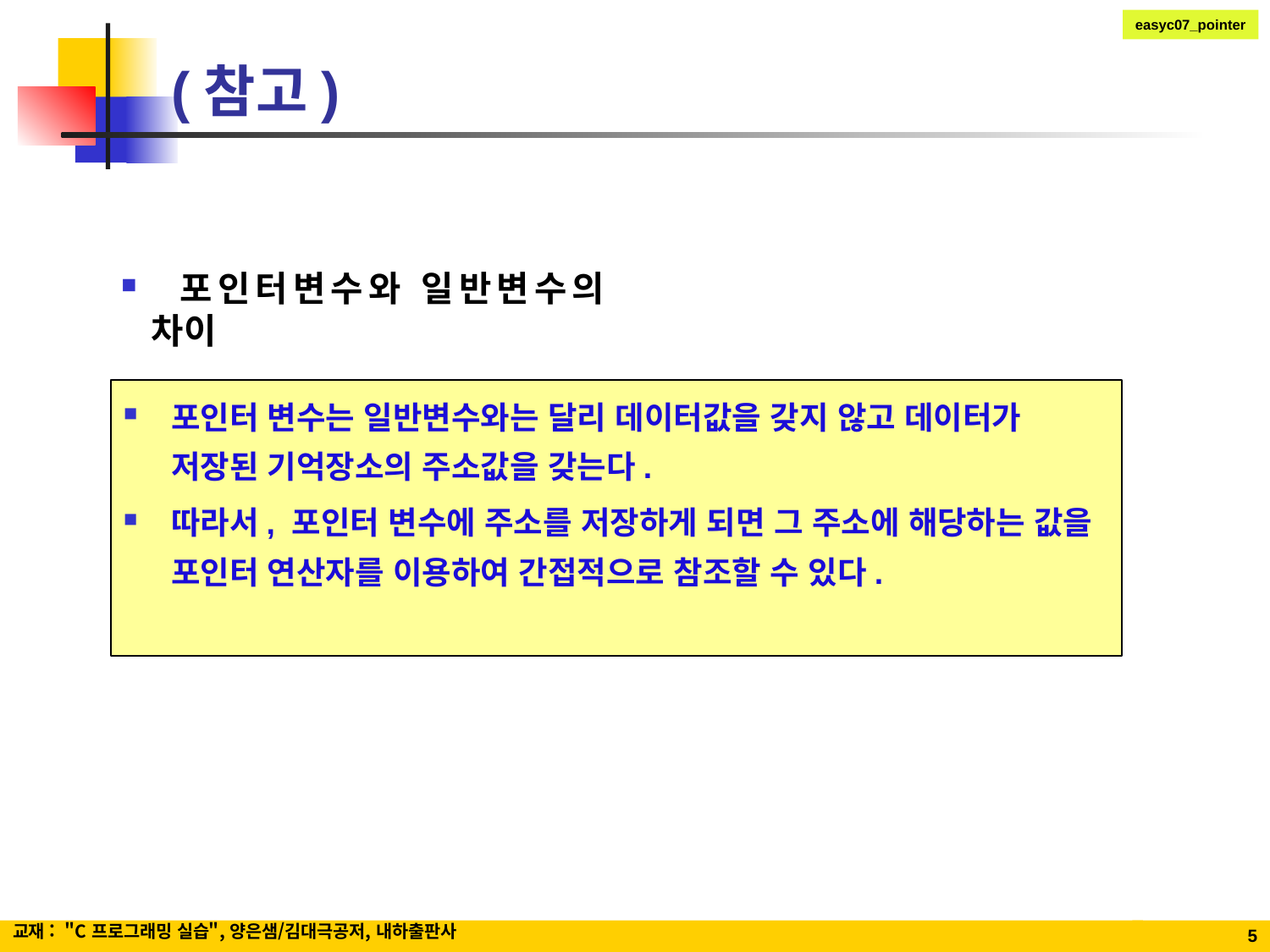

# (참고)
 포인터변수와 일반변수의 차이
포인터 변수는 일반변수와는 달리 데이터값을 갖지 않고 데이터가 저장된 기억장소의 주소값을 갖는다.
따라서, 포인터 변수에 주소를 저장하게 되면 그 주소에 해당하는 값을 포인터 연산자를 이용하여 간접적으로 참조할 수 있다.
교재 :  "C 프로그래밍 실습", 양은샘/김대극공저, 내하출판사
5